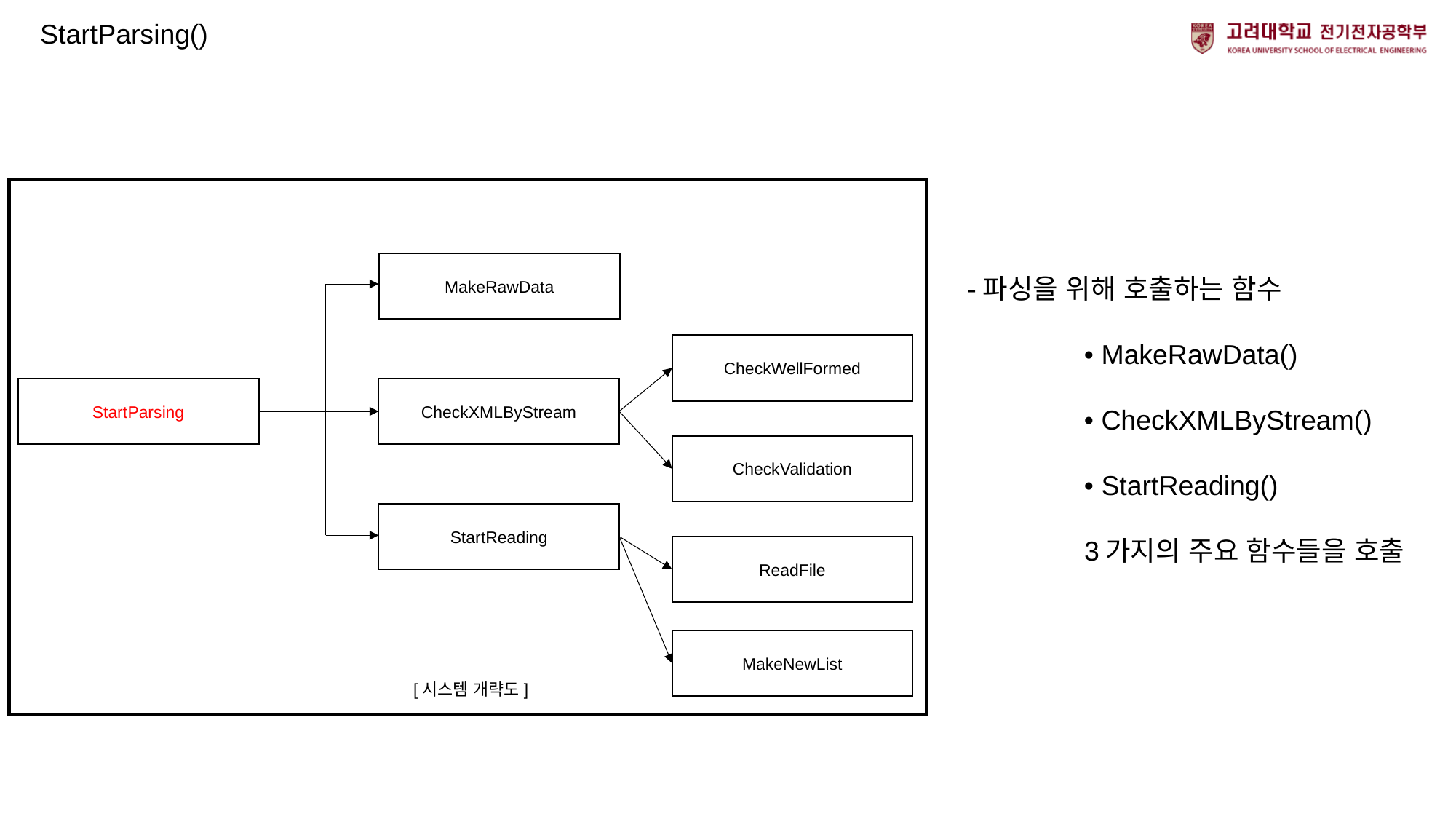

StartParsing()

MakeRawData
-파싱을 위해 호출하는 함수

	 • MakeRawData()

	 • CheckXMLByStream()

	 • StartReading()

	 3가지의 주요 함수들을 호출
CheckWellFormed
StartParsing
CheckXMLByStream
CheckValidation
StartReading
ReadFile
MakeNewList
[시스템 개략도]